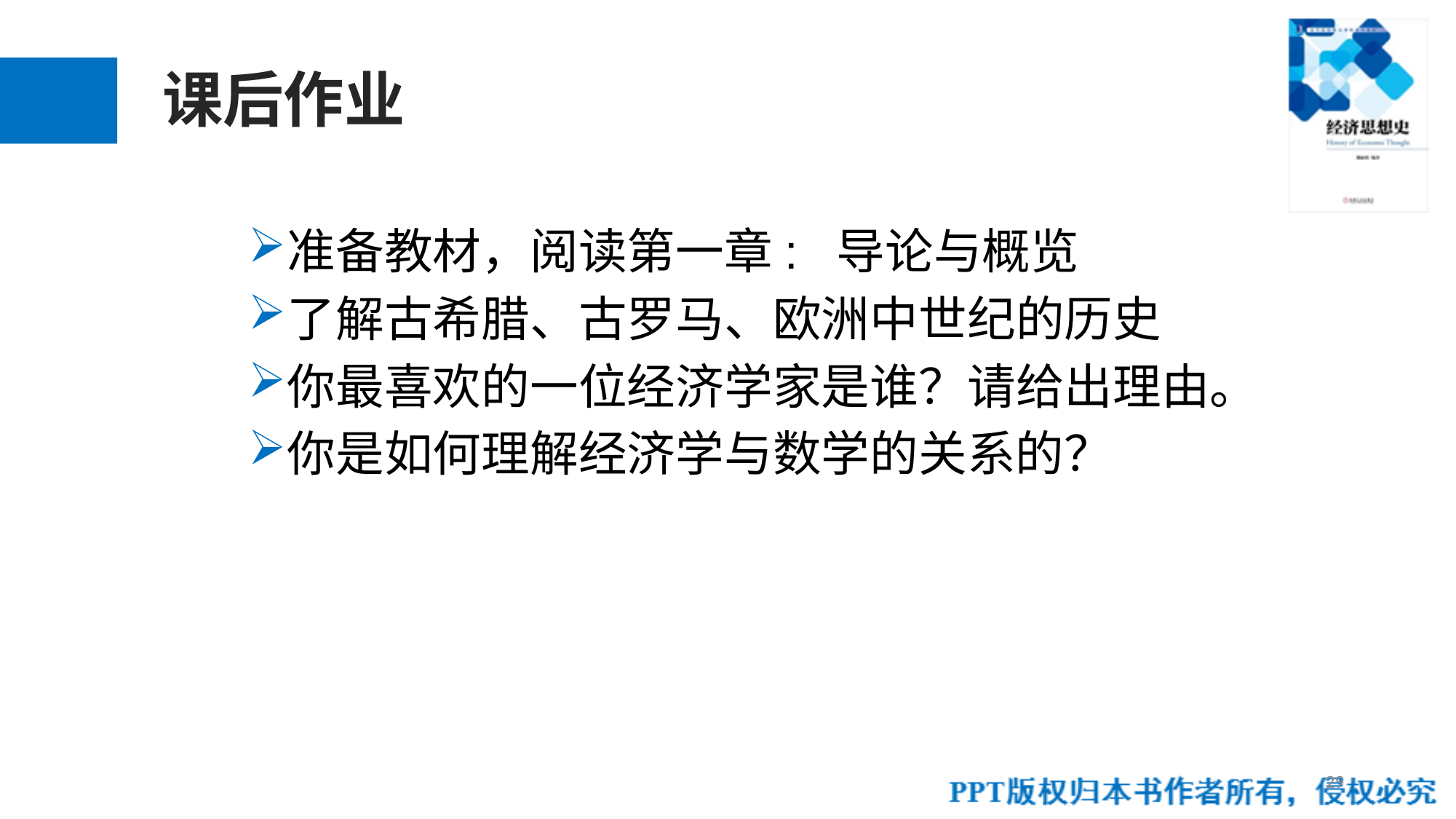

# 课后作业

准备教材，阅读第一章:  导论与概览
了解古希腊、古罗马、欧洲中世纪的历史
你最喜欢的一位经济学家是谁？请给出理由。
你是如何理解经济学与数学的关系的？

29